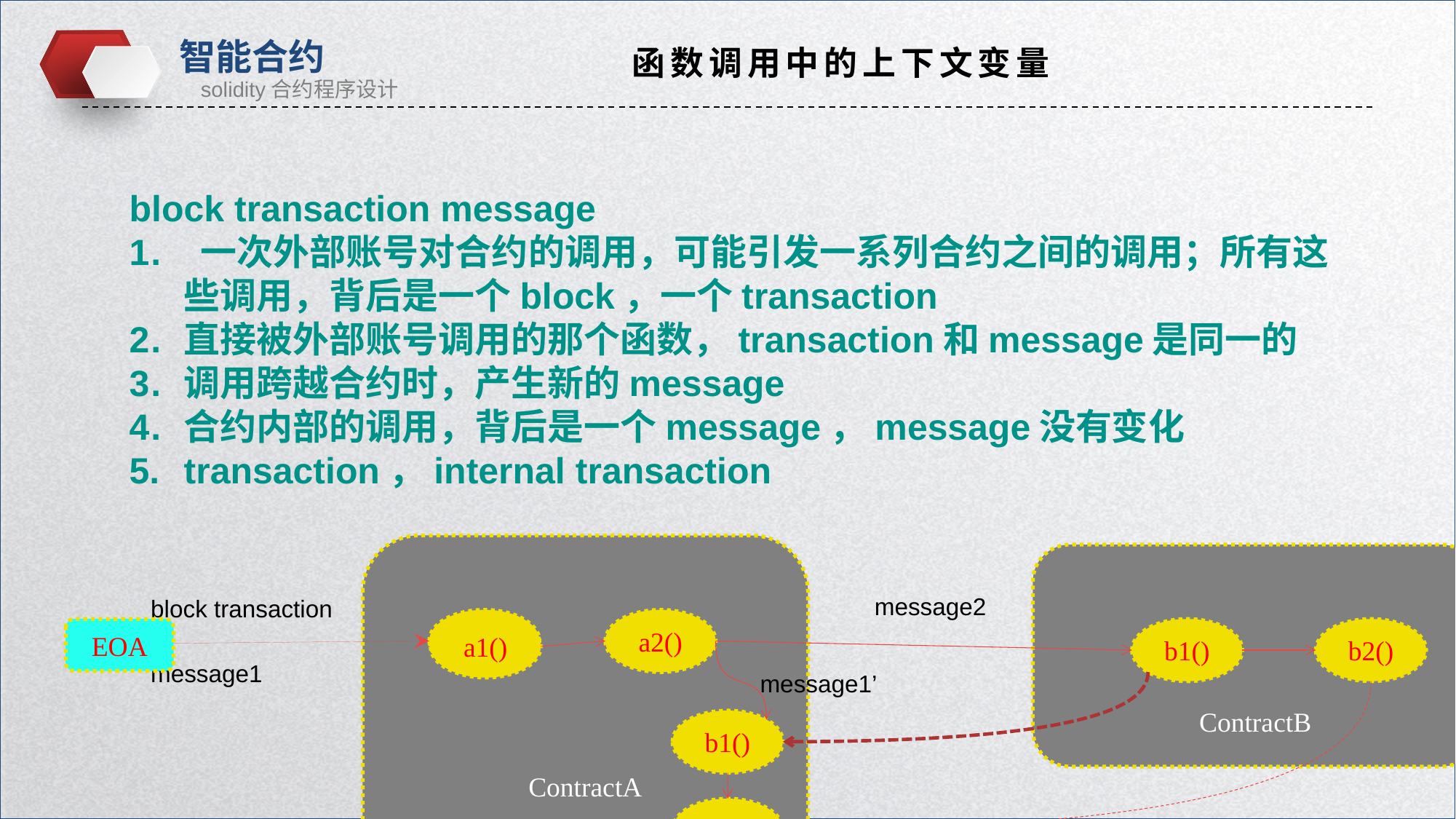

函数调用中的上下文变量
block transaction message
 一次外部账号对合约的调用，可能引发一系列合约之间的调用；所有这些调用，背后是一个block，一个transaction
直接被外部账号调用的那个函数，transaction和message是同一的
调用跨越合约时，产生新的message
合约内部的调用，背后是一个message，message没有变化
transaction，internal transaction

ContractA

ContractB
message2

block transaction

message1

f1()
a2()
a1()
EOA
b1()
b2()
message1’

b1()
b2()